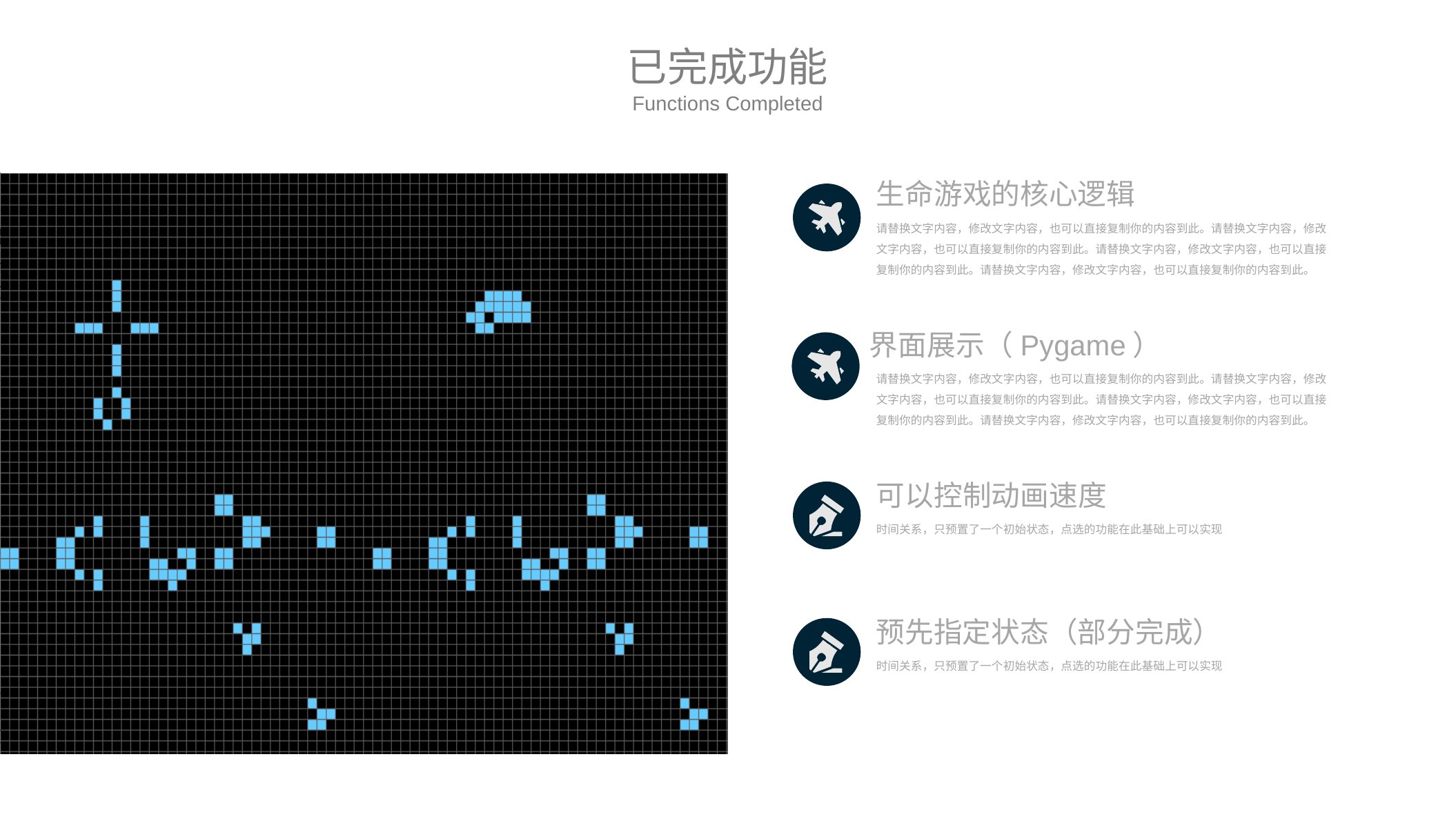

已完成功能
Functions Completed

生命游戏的核心逻辑
请替换文字内容，修改文字内容，也可以直接复制你的内容到此。请替换文字内容，修改文字内容，也可以直接复制你的内容到此。请替换文字内容，修改文字内容，也可以直接复制你的内容到此。请替换文字内容，修改文字内容，也可以直接复制你的内容到此。

界面展示（Pygame）
请替换文字内容，修改文字内容，也可以直接复制你的内容到此。请替换文字内容，修改文字内容，也可以直接复制你的内容到此。请替换文字内容，修改文字内容，也可以直接复制你的内容到此。请替换文字内容，修改文字内容，也可以直接复制你的内容到此。

可以控制动画速度
时间关系，只预置了一个初始状态，点选的功能在此基础上可以实现

预先指定状态（部分完成）
时间关系，只预置了一个初始状态，点选的功能在此基础上可以实现